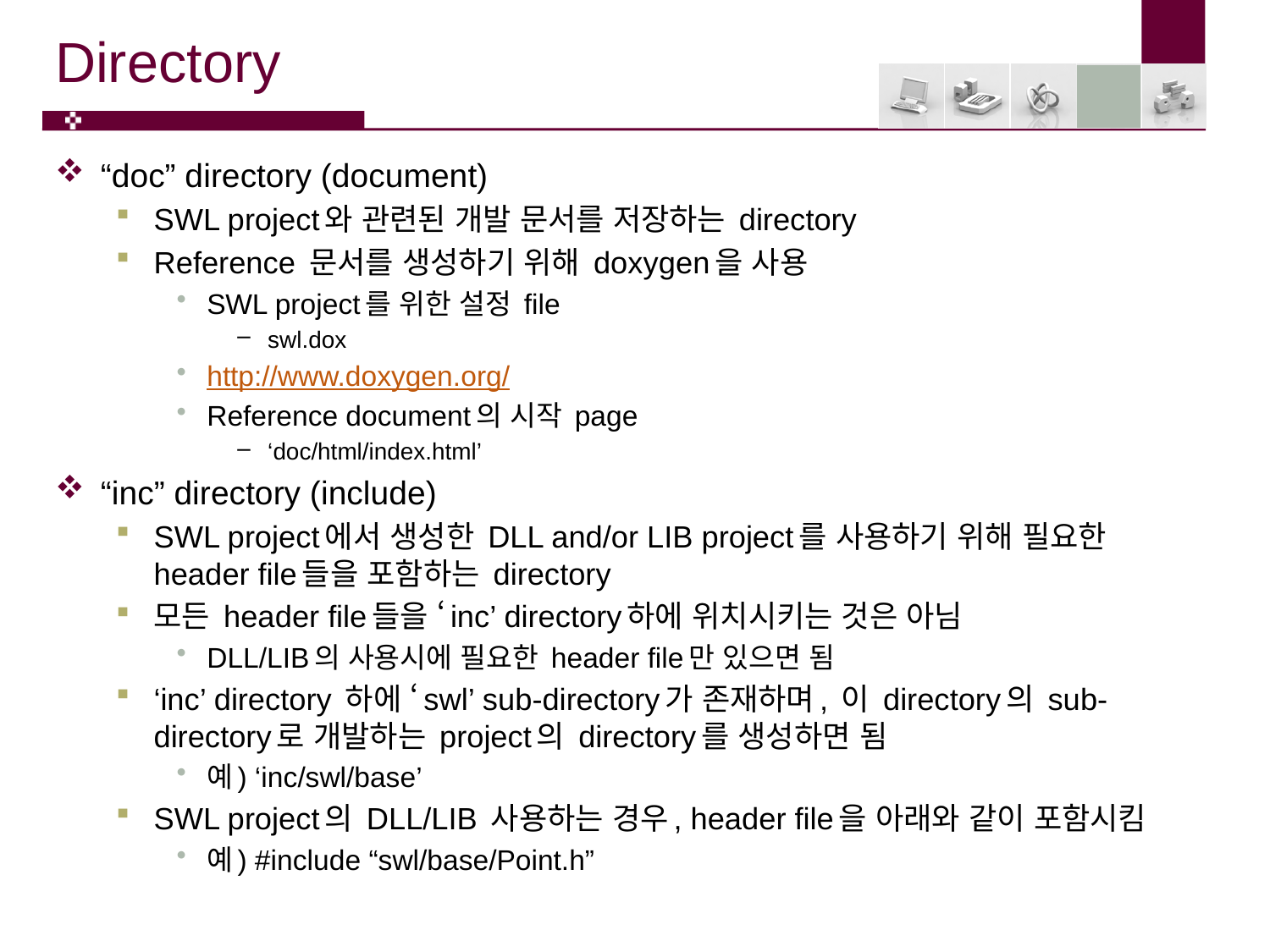

# Directory
“doc” directory (document)
SWL project와 관련된 개발 문서를 저장하는 directory
Reference 문서를 생성하기 위해 doxygen을 사용
SWL project를 위한 설정 file
swl.dox
http://www.doxygen.org/
Reference document의 시작 page
‘doc/html/index.html’
“inc” directory (include)
SWL project에서 생성한 DLL and/or LIB project를 사용하기 위해 필요한 header file들을 포함하는 directory
모든 header file들을 ‘inc’ directory하에 위치시키는 것은 아님
DLL/LIB의 사용시에 필요한 header file만 있으면 됨
‘inc’ directory 하에 ‘swl’ sub-directory가 존재하며, 이 directory의 sub-directory로 개발하는 project의 directory를 생성하면 됨
예) ‘inc/swl/base’
SWL project의 DLL/LIB 사용하는 경우, header file을 아래와 같이 포함시킴
예) #include “swl/base/Point.h”